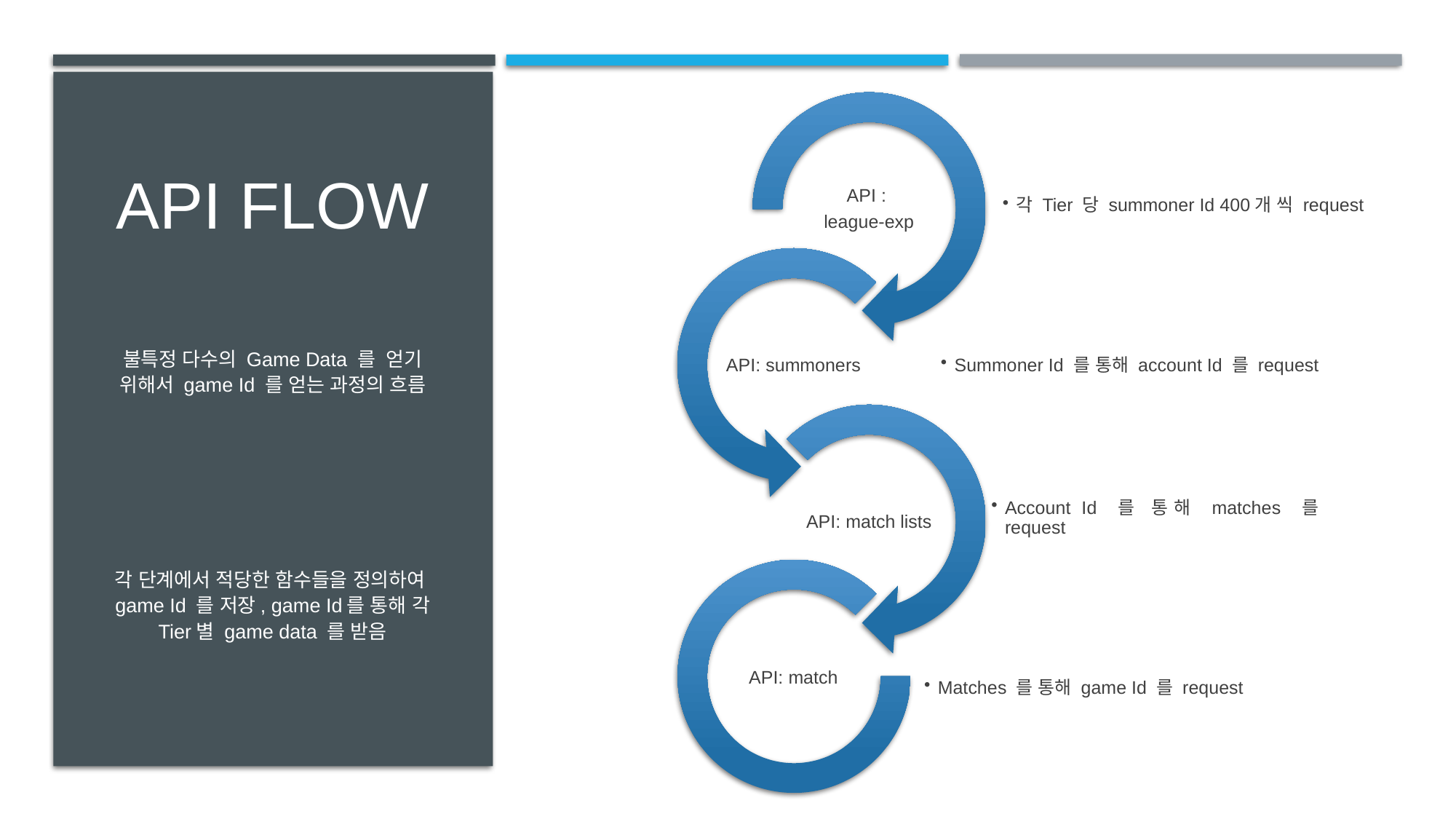

각 Tier 당 summoner Id 400개 씩 request
API :
league-exp
Summoner Id 를 통해 account Id 를 request
API: summoners
Account Id 를 통해 matches 를request
API: match lists
Matches 를 통해 game Id 를 request
API: match
# Api flow
불특정 다수의 Game Data 를  얻기 위해서 game Id 를 얻는 과정의 흐름

각 단계에서 적당한 함수들을 정의하여  game Id 를 저장, game Id를 통해 각 Tier별 game data 를 받음